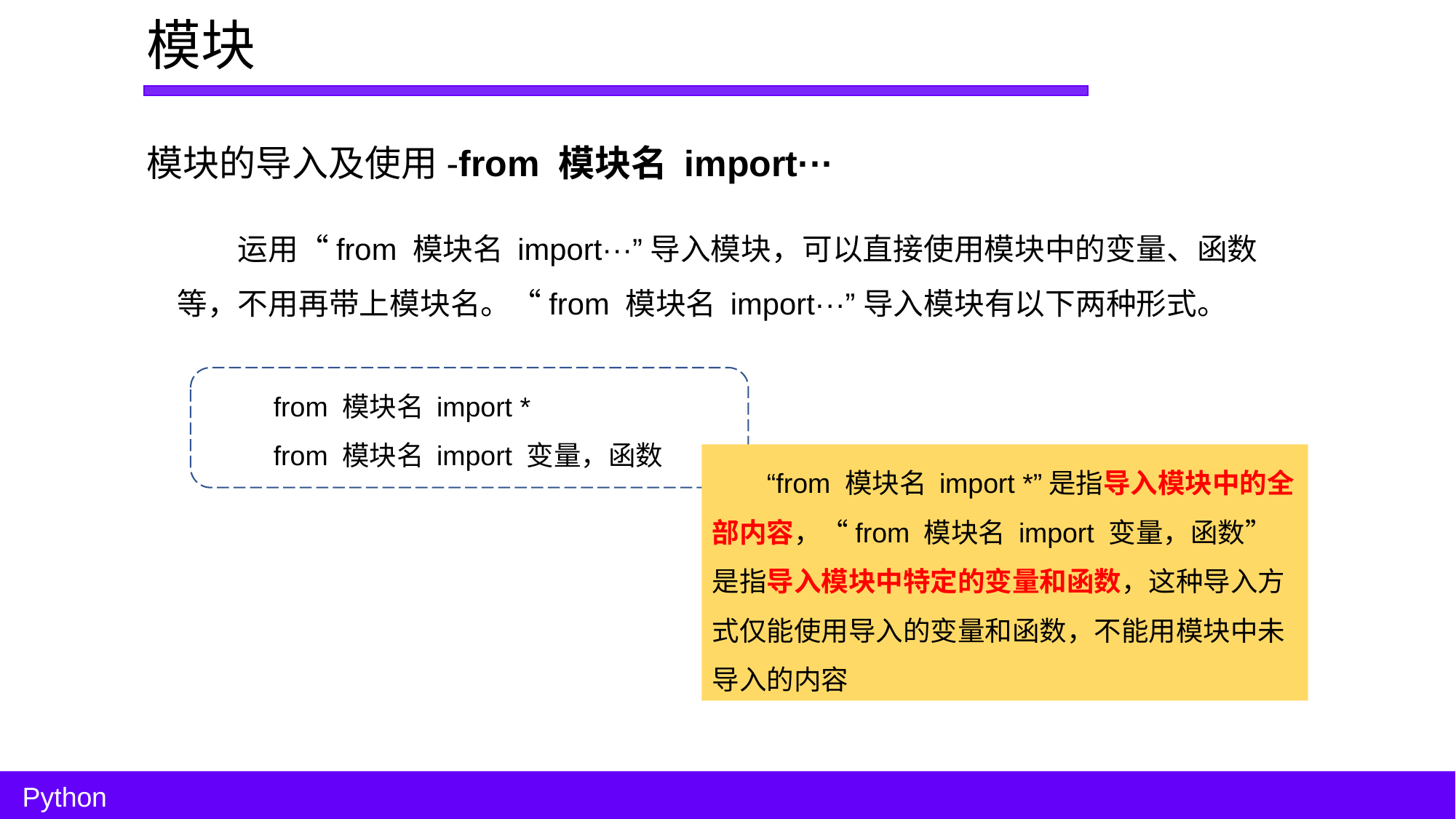

模块
模块的导入及使用-from 模块名 import···
运用“from 模块名 import···”导入模块，可以直接使用模块中的变量、函数等，不用再带上模块名。“from 模块名 import···”导入模块有以下两种形式。

from 模块名 import *
from 模块名 import 变量，函数
“from 模块名 import *”是指导入模块中的全部内容，“from 模块名 import 变量，函数”是指导入模块中特定的变量和函数，这种导入方式仅能使用导入的变量和函数，不能用模块中未导入的内容